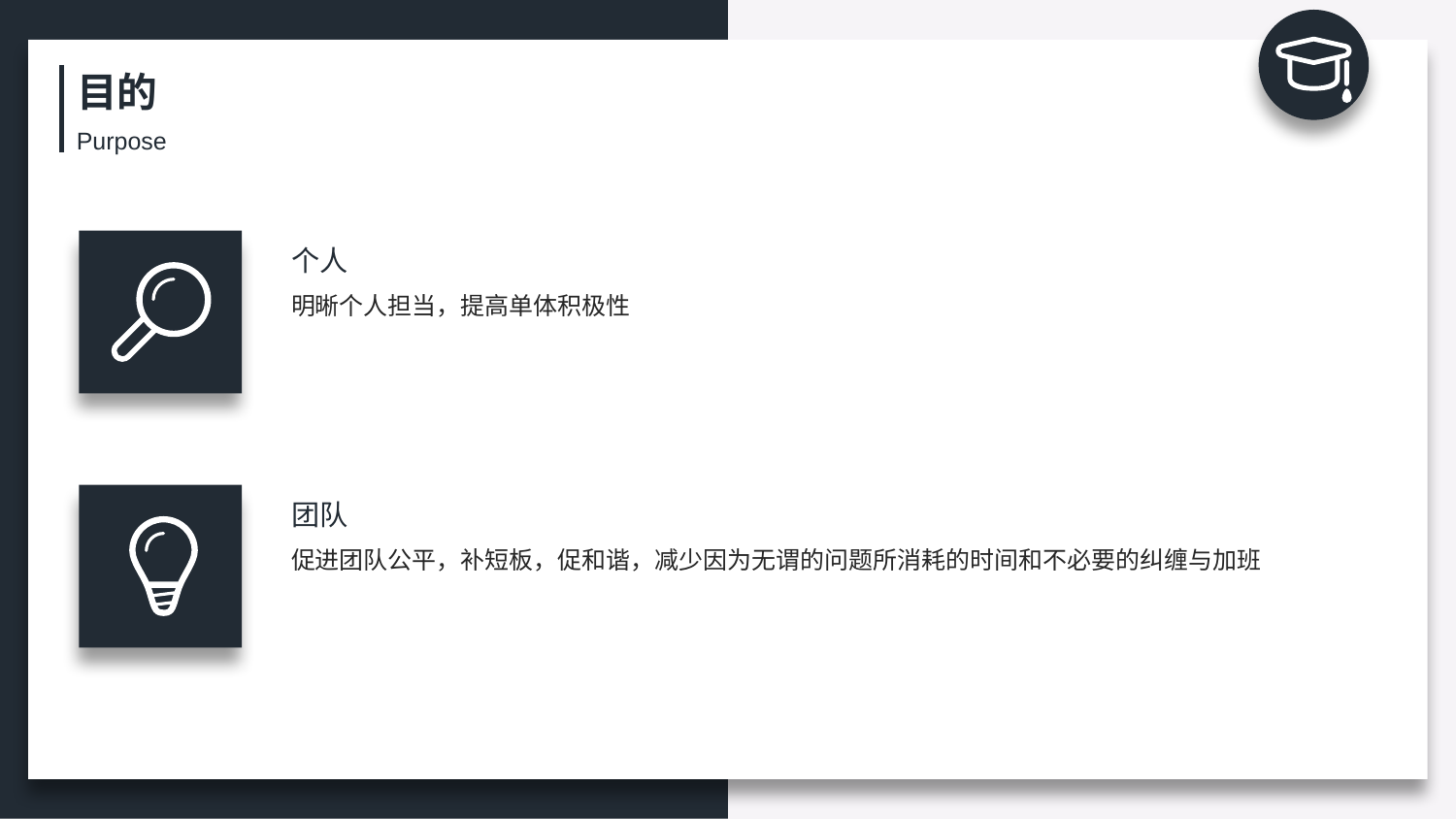

目的
Purpose

个人

明晰个人担当，提高单体积极性

团队

促进团队公平，补短板，促和谐，减少因为无谓的问题所消耗的时间和不必要的纠缠与加班